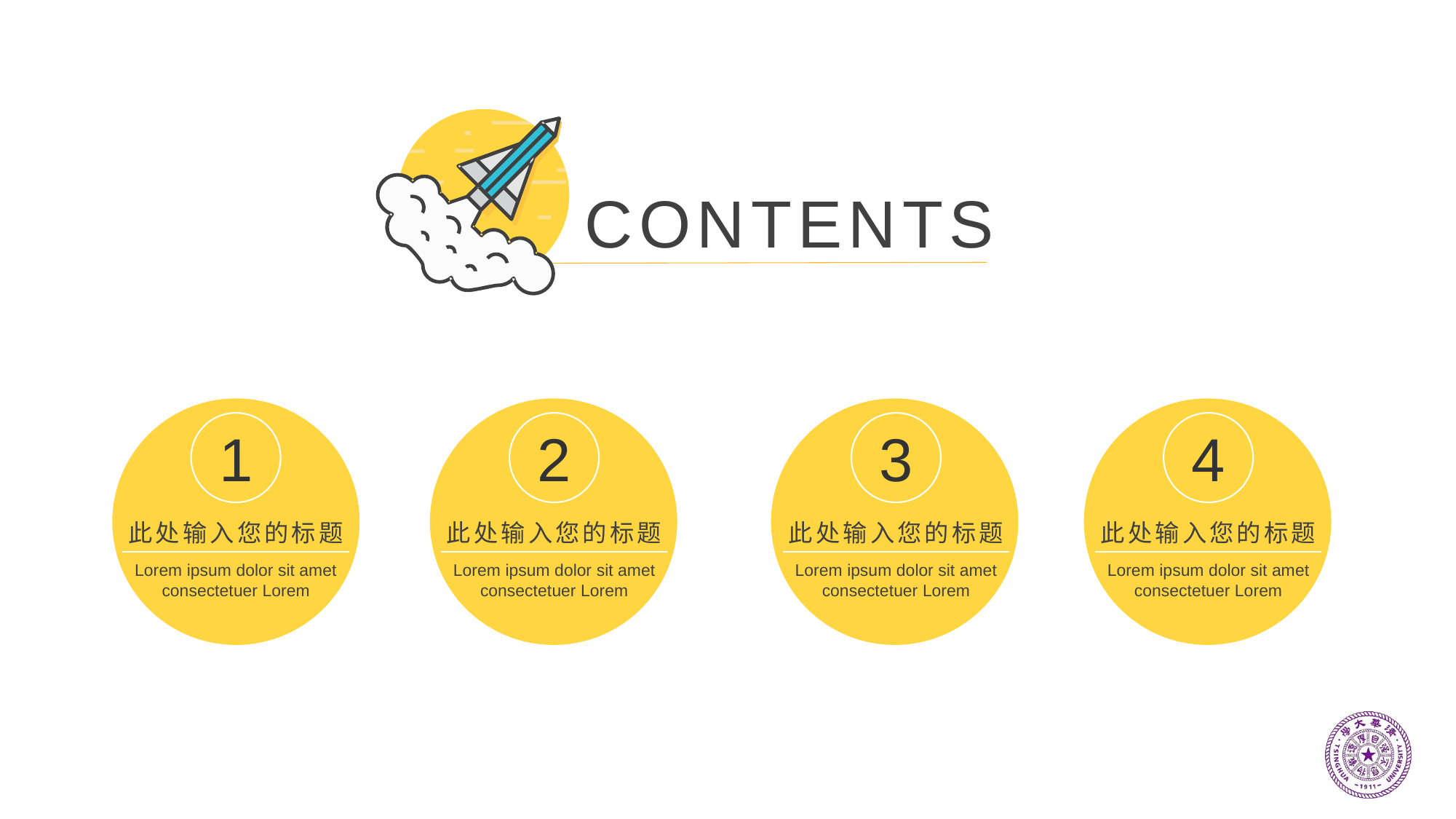

CONTENTS

1
2
3
4
此处输入您的标题
此处输入您的标题
此处输入您的标题
此处输入您的标题
Lorem ipsum dolor sit amet consectetuer Lorem
Lorem ipsum dolor sit amet consectetuer Lorem
Lorem ipsum dolor sit amet consectetuer Lorem
Lorem ipsum dolor sit amet consectetuer Lorem